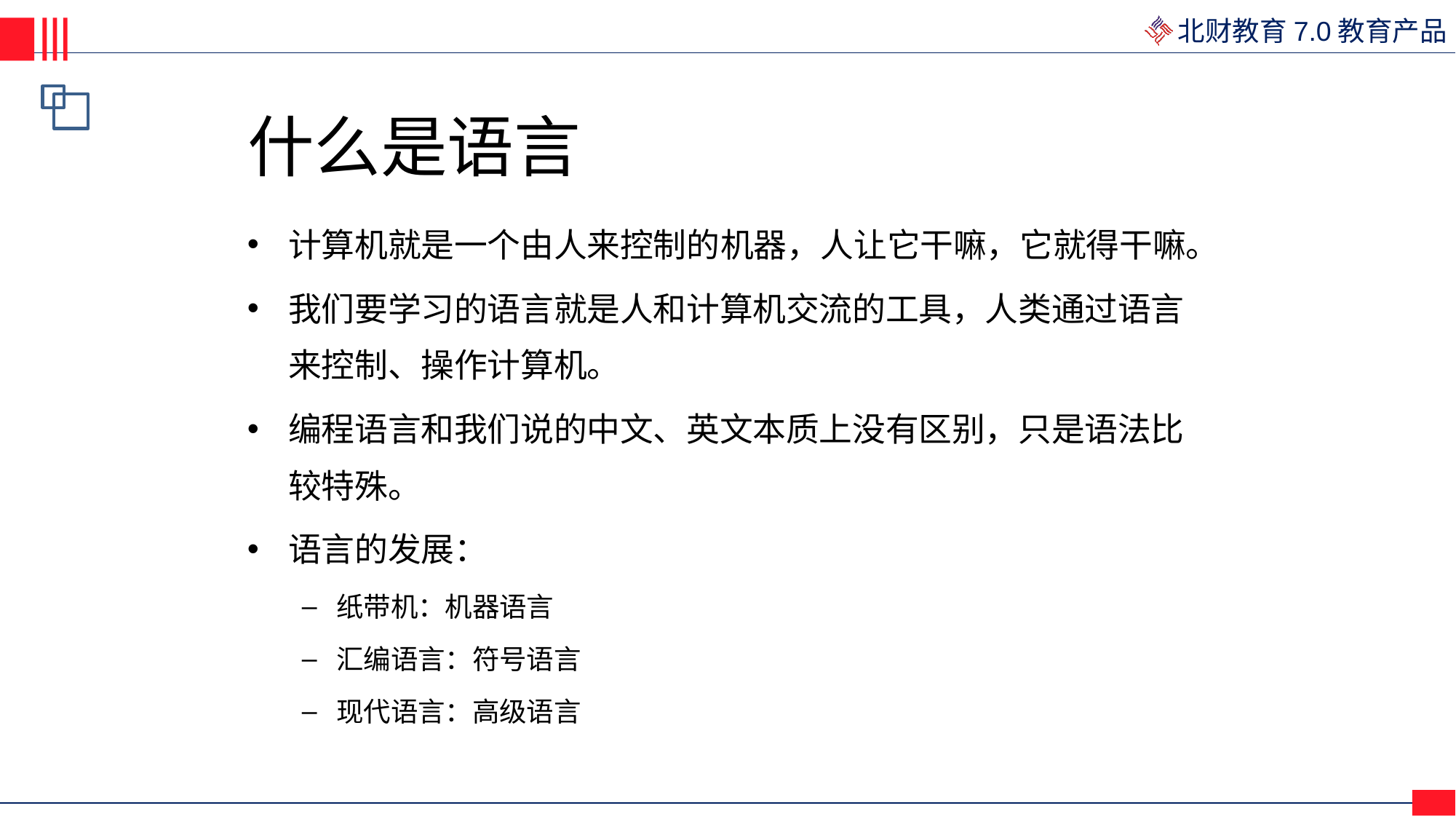

# 什么是语言
计算机就是一个由人来控制的机器，人让它干嘛，它就得干嘛。
我们要学习的语言就是人和计算机交流的工具，人类通过语言 来控制、操作计算机。
编程语言和我们说的中文、英文本质上没有区别，只是语法比 较特殊。
语言的发展：
纸带机：机器语言
汇编语言：符号语言
现代语言：高级语言